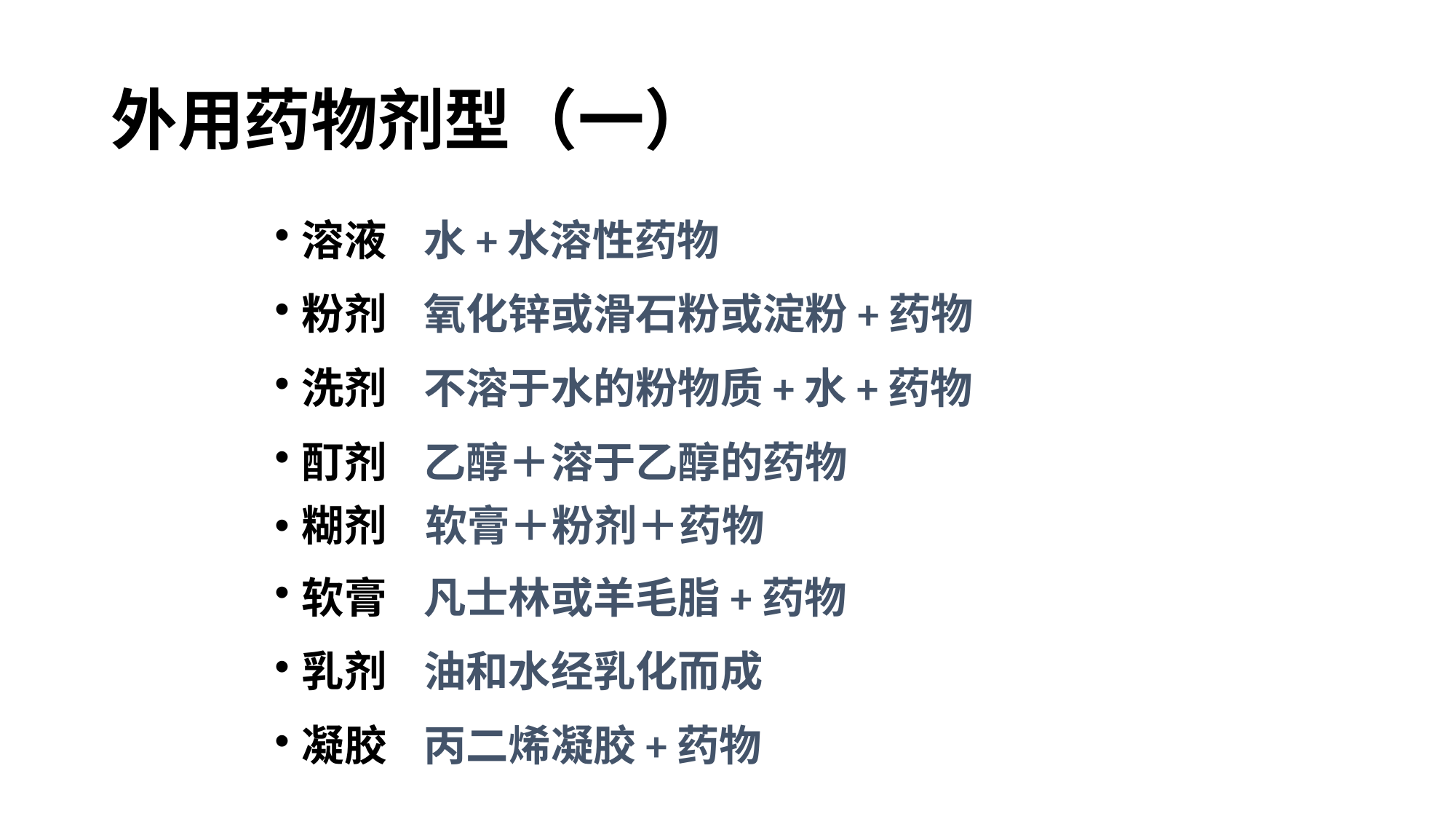

# 外用药物剂型（一）
溶液   水+水溶性药物
粉剂   氧化锌或滑石粉或淀粉+药物
洗剂   不溶于水的粉物质+水+药物
酊剂   乙醇＋溶于乙醇的药物
糊剂    软膏＋粉剂＋药物
软膏   凡士林或羊毛脂+药物
乳剂   油和水经乳化而成
凝胶   丙二烯凝胶+药物